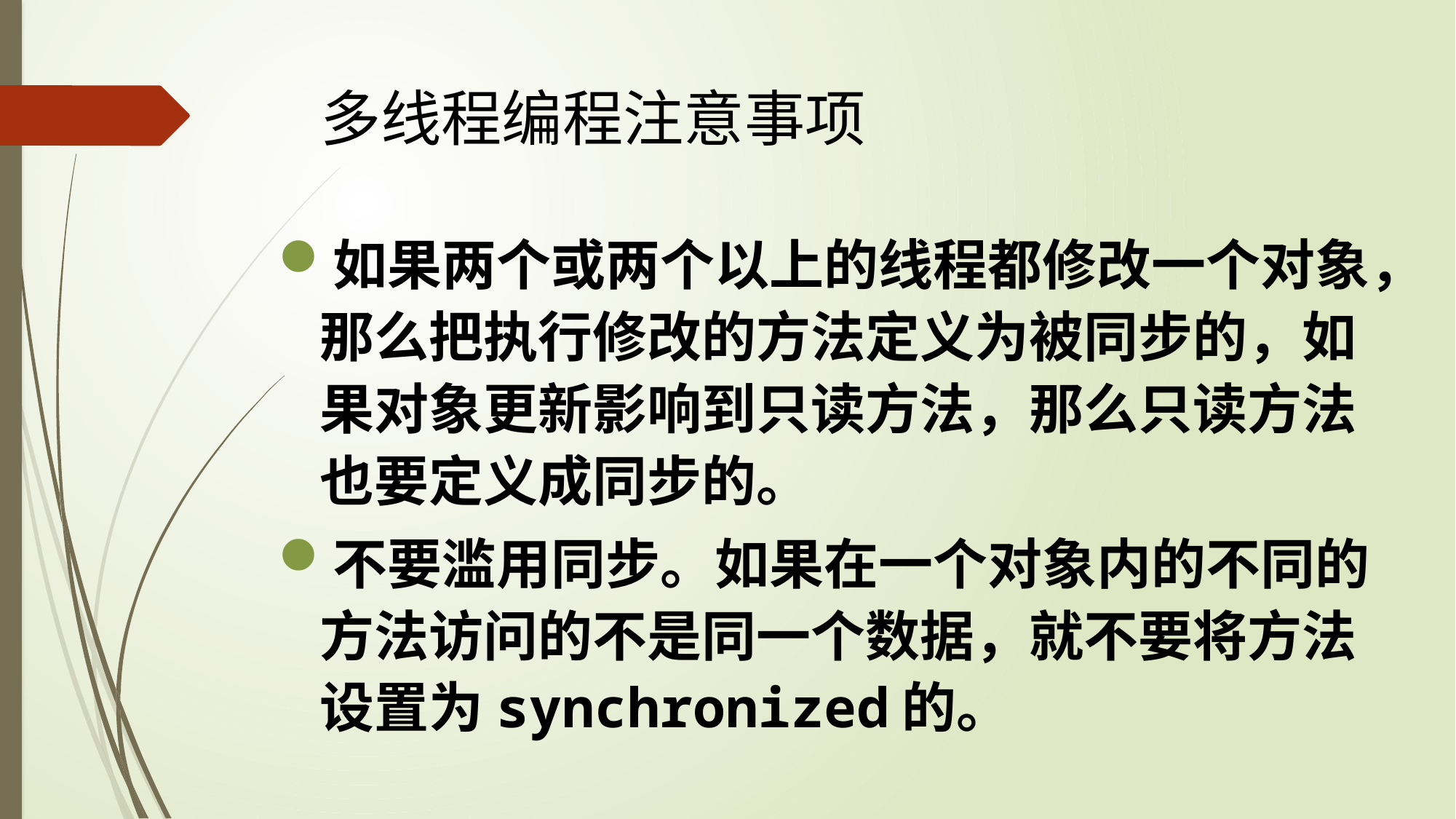

# 多线程编程注意事项
如果两个或两个以上的线程都修改一个对象，那么把执行修改的方法定义为被同步的，如果对象更新影响到只读方法，那么只读方法也要定义成同步的。
不要滥用同步。如果在一个对象内的不同的方法访问的不是同一个数据，就不要将方法设置为synchronized的。